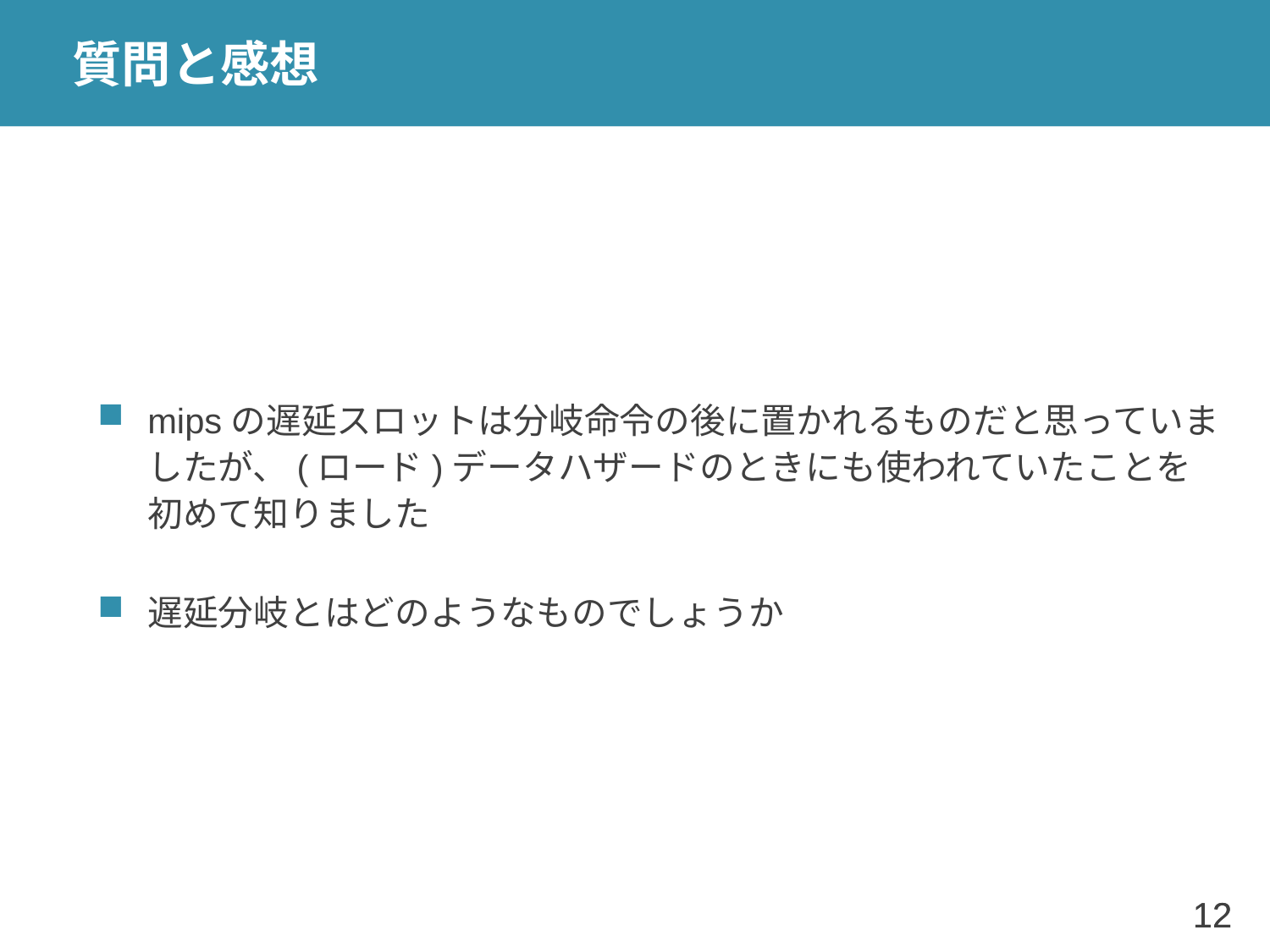

# 質問と感想
mipsの遅延スロットは分岐命令の後に置かれるものだと思っていましたが、(ロード)データハザードのときにも使われていたことを初めて知りました
遅延分岐とはどのようなものでしょうか